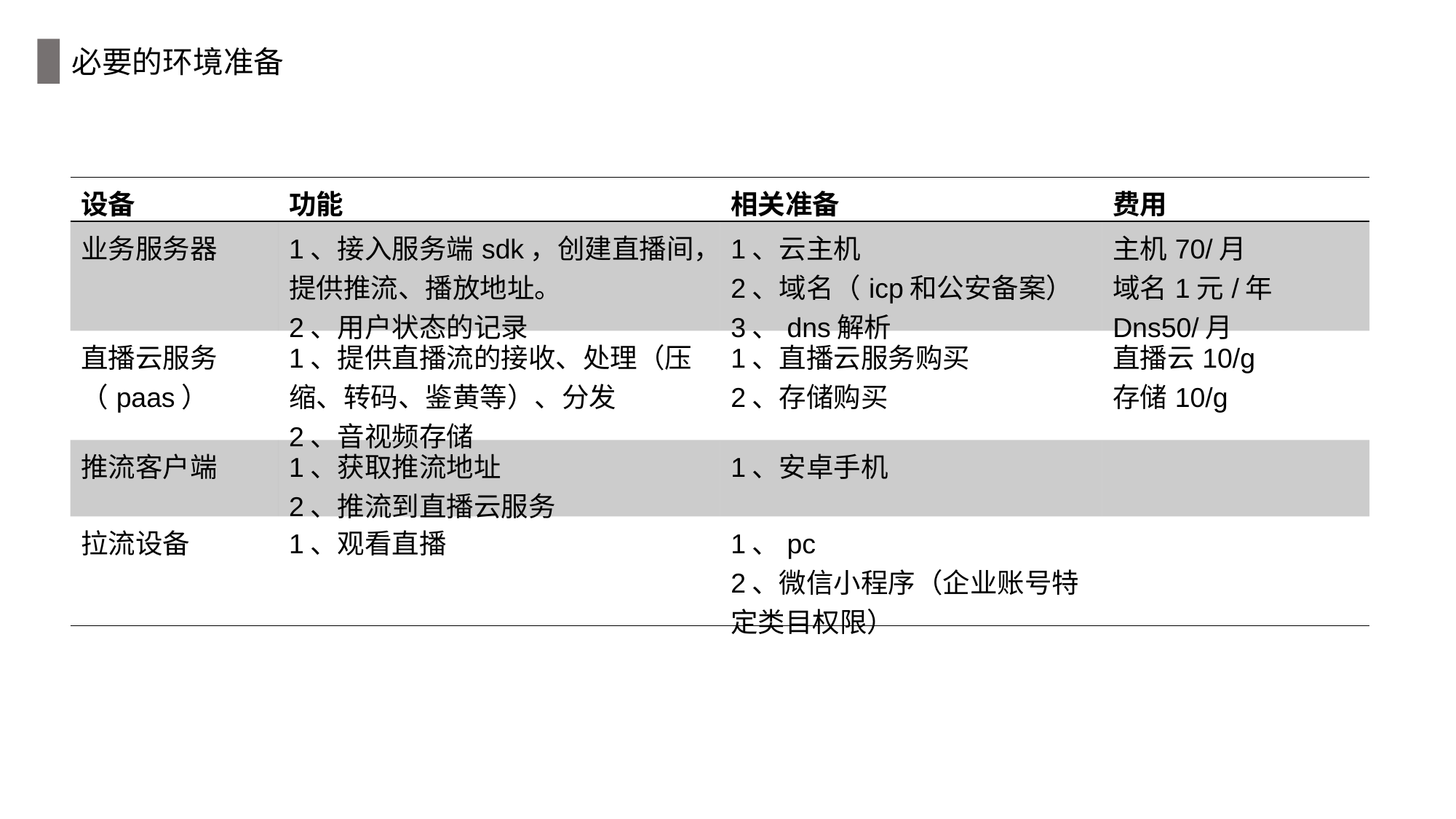

必要的环境准备

| 设备 | 功能 | 相关准备 | 费用 |
| --- | --- | --- | --- |
| 业务服务器 | 1、接入服务端sdk，创建直播间，提供推流、播放地址。 2、用户状态的记录 | 1、云主机 2、域名（icp和公安备案） 3、dns解析 | 主机70/月 域名1元/年 Dns50/月 |
| 直播云服务（paas） | 1、提供直播流的接收、处理（压缩、转码、鉴黄等）、分发 2、音视频存储 | 1、直播云服务购买 2、存储购买 | 直播云10/g 存储10/g |
| 推流客户端 | 1、获取推流地址 2、推流到直播云服务 | 1、安卓手机 |  |
| 拉流设备 | 1、观看直播 | 1、pc 2、微信小程序（企业账号特定类目权限） |  |